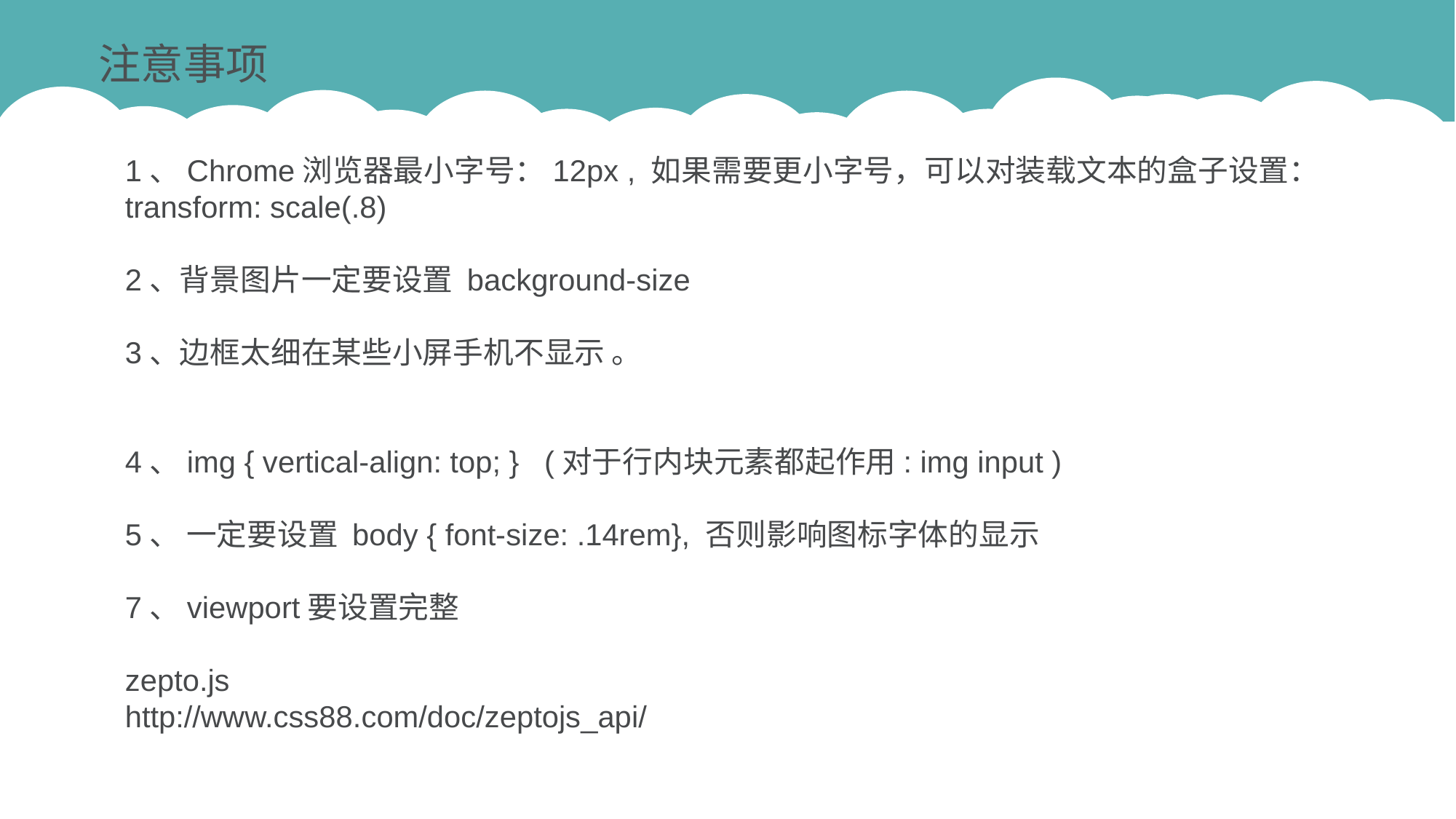

注意事项
1、Chrome浏览器最小字号：12px , 如果需要更小字号，可以对装载文本的盒子设置： transform: scale(.8)

2、背景图片一定要设置 background-size

3、边框太细在某些小屏手机不显示 。

4、img { vertical-align: top; }   (对于行内块元素都起作用: img input )

5、 一定要设置 body { font-size: .14rem}, 否则影响图标字体的显示

7、viewport要设置完整

zepto.js
http://www.css88.com/doc/zeptojs_api/